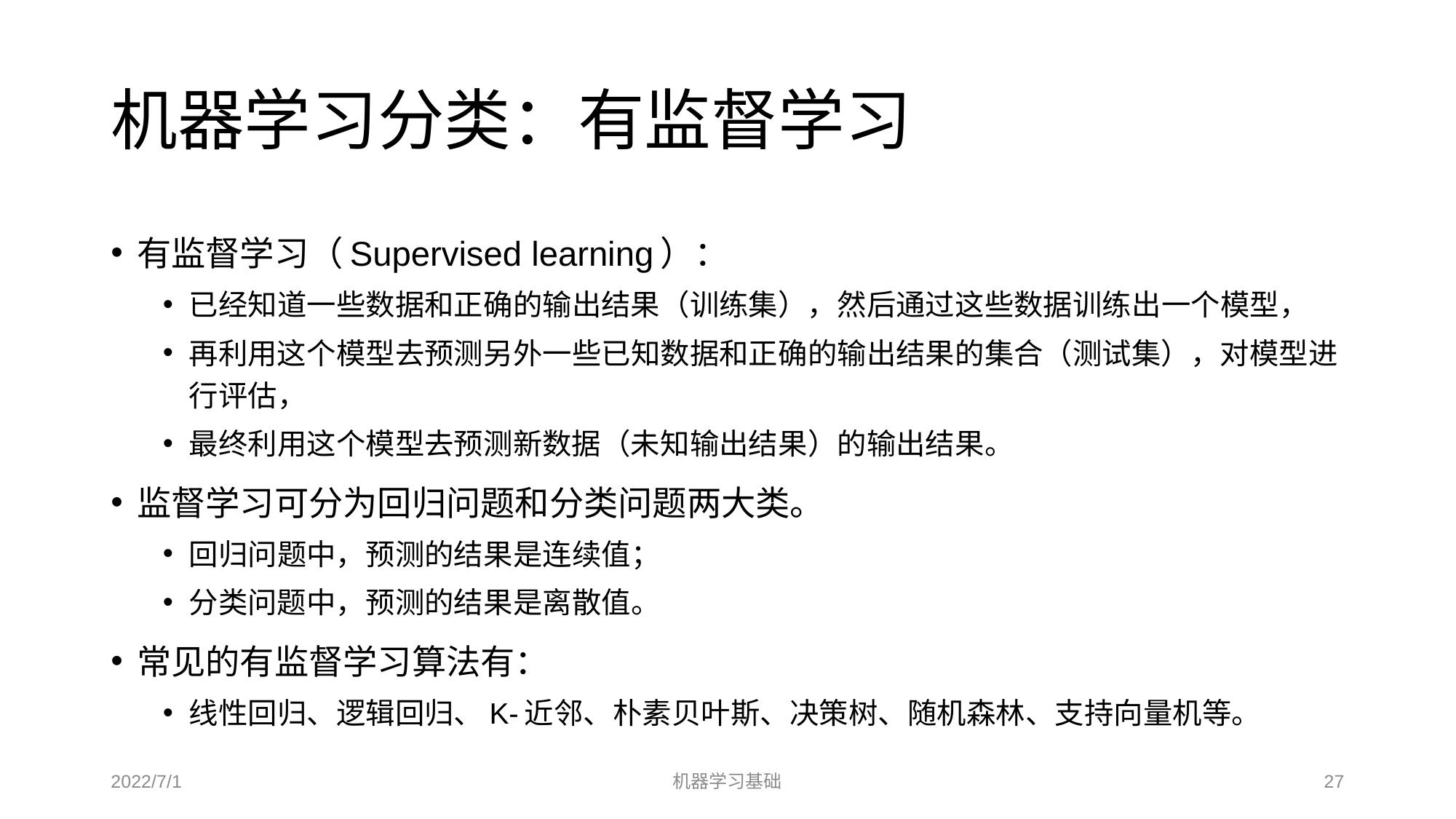

# 机器学习分类：有监督学习
有监督学习（Supervised learning）：
已经知道一些数据和正确的输出结果（训练集），然后通过这些数据训练出一个模型，
再利用这个模型去预测另外一些已知数据和正确的输出结果的集合（测试集），对模型进行评估，
最终利用这个模型去预测新数据（未知输出结果）的输出结果。
监督学习可分为回归问题和分类问题两大类。
回归问题中，预测的结果是连续值；
分类问题中，预测的结果是离散值。
常见的有监督学习算法有：
线性回归、逻辑回归、K-近邻、朴素贝叶斯、决策树、随机森林、支持向量机等。
2022/7/1
机器学习基础
27